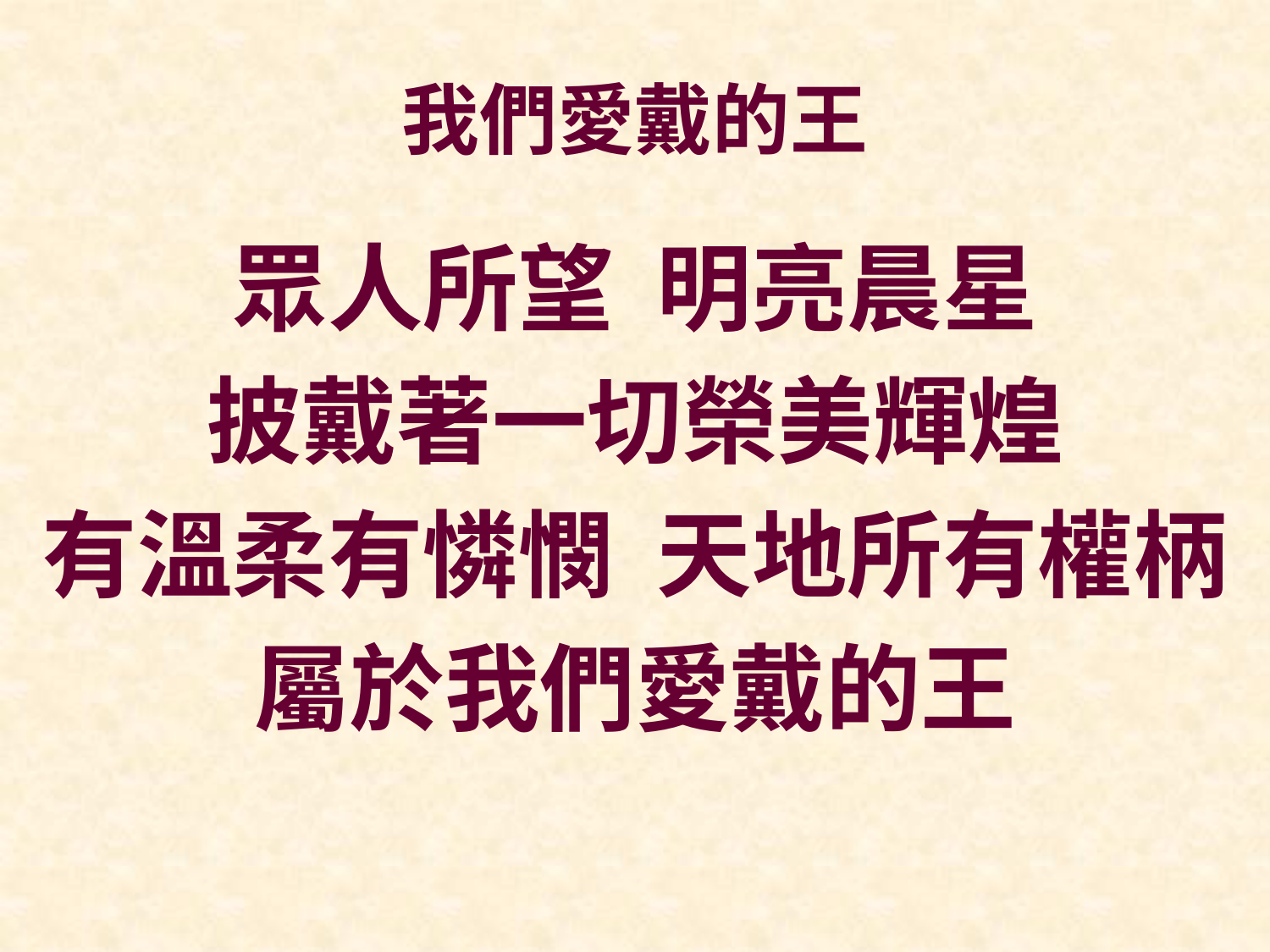

# 我們愛戴的王
眾人所望  明亮晨星
披戴著一切榮美輝煌
有溫柔有憐憫  天地所有權柄
屬於我們愛戴的王